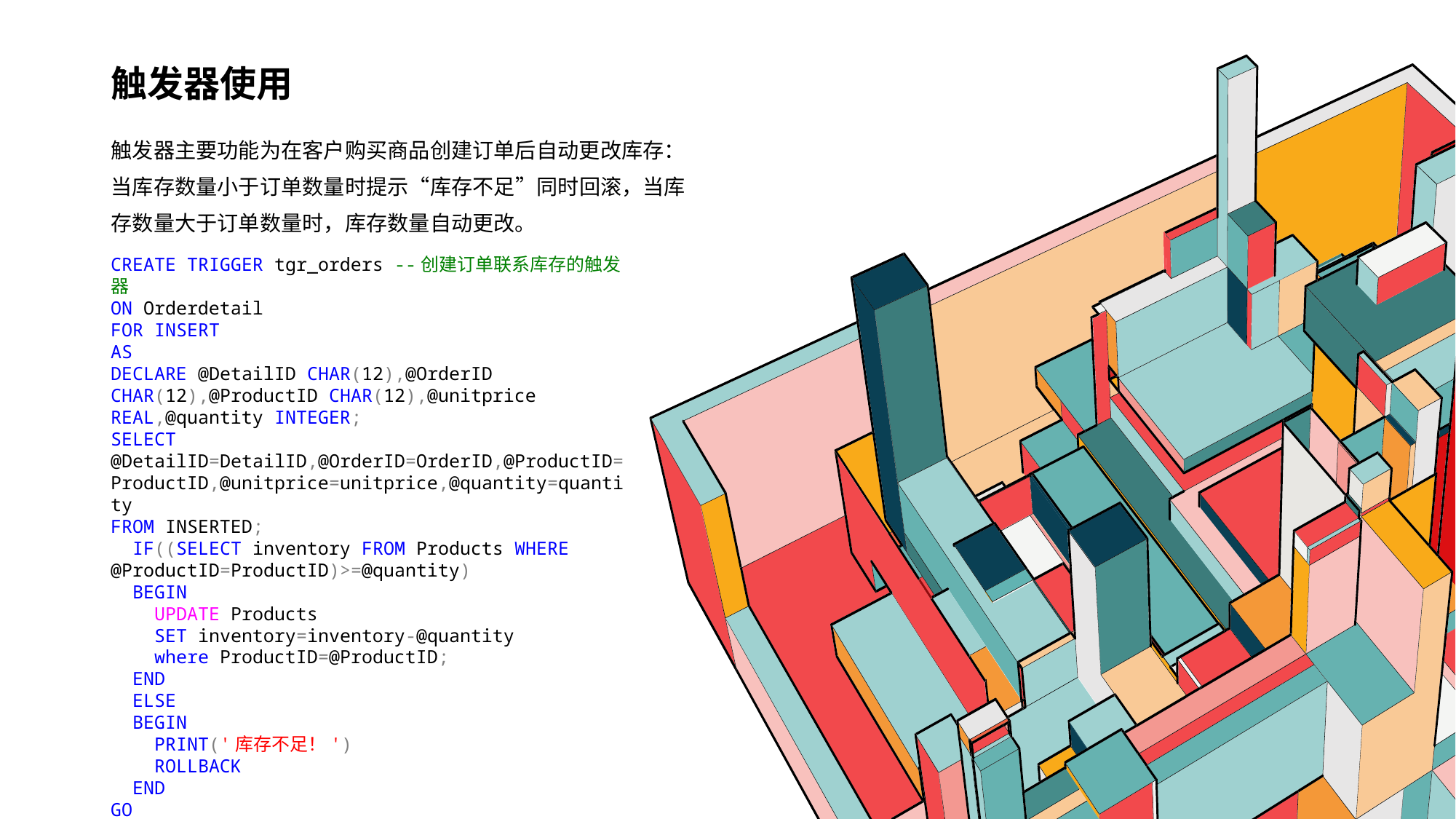

触发器使用
触发器主要功能为在客户购买商品创建订单后自动更改库存：当库存数量小于订单数量时提示“库存不足”同时回滚，当库存数量大于订单数量时，库存数量自动更改。
CREATE TRIGGER tgr_orders --创建订单联系库存的触发器
ON Orderdetail
FOR INSERT
AS
DECLARE @DetailID CHAR(12),@OrderID CHAR(12),@ProductID CHAR(12),@unitprice REAL,@quantity INTEGER;
SELECT @DetailID=DetailID,@OrderID=OrderID,@ProductID=ProductID,@unitprice=unitprice,@quantity=quantity
FROM INSERTED;
  IF((SELECT inventory FROM Products WHERE @ProductID=ProductID)>=@quantity)
  BEGIN
    UPDATE Products
    SET inventory=inventory-@quantity
    where ProductID=@ProductID;
  END
  ELSE
  BEGIN
    PRINT('库存不足！')
    ROLLBACK
  END
GO